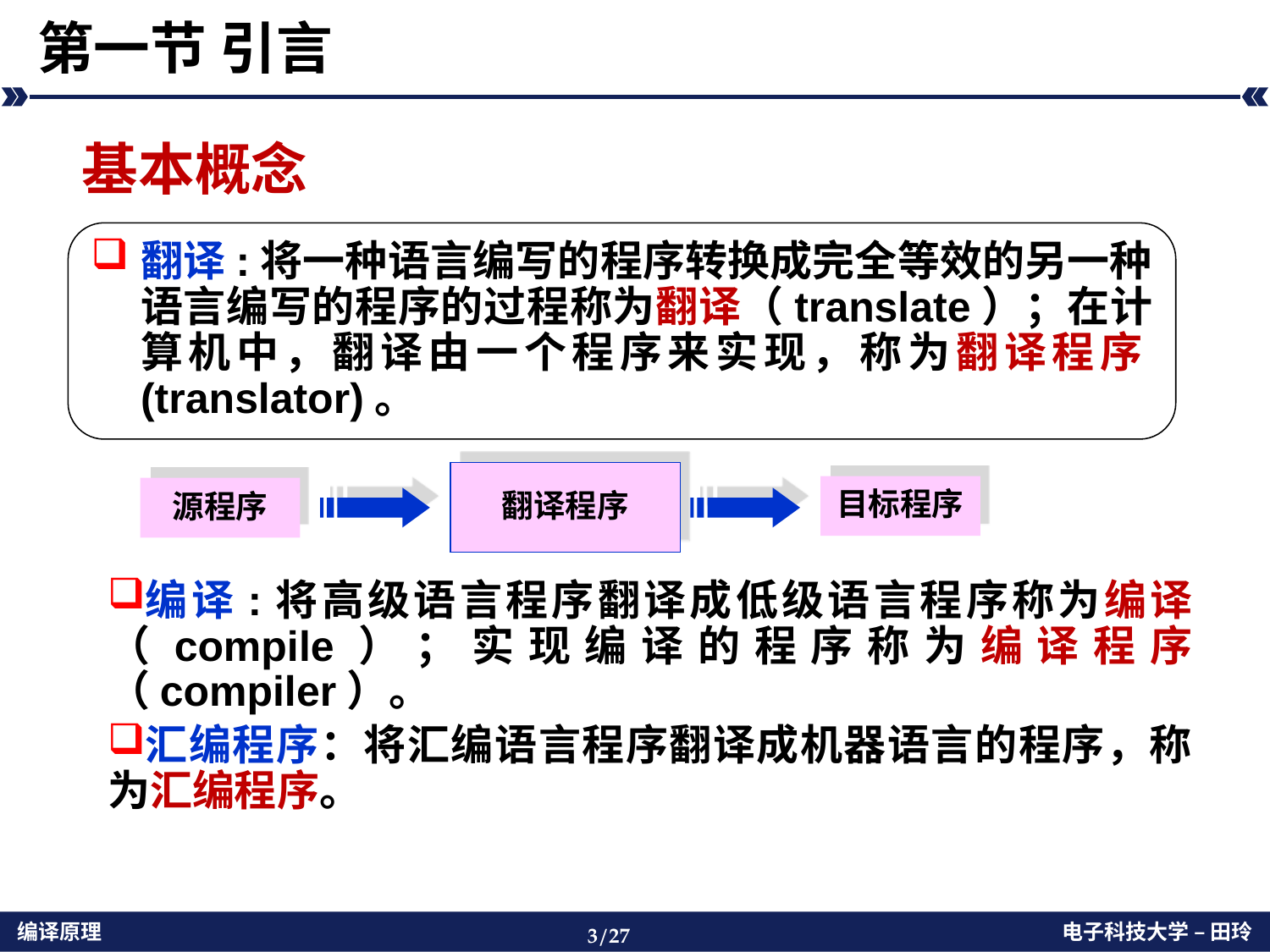

# 第一节 引言
基本概念
翻译:将一种语言编写的程序转换成完全等效的另一种语言编写的程序的过程称为翻译（translate）；在计算机中，翻译由一个程序来实现，称为翻译程序(translator)。
翻译程序
目标程序
源程序

编译:将高级语言程序翻译成低级语言程序称为编译（compile）；实现编译的程序称为编译程序（compiler）。
汇编程序：将汇编语言程序翻译成机器语言的程序，称为汇编程序。